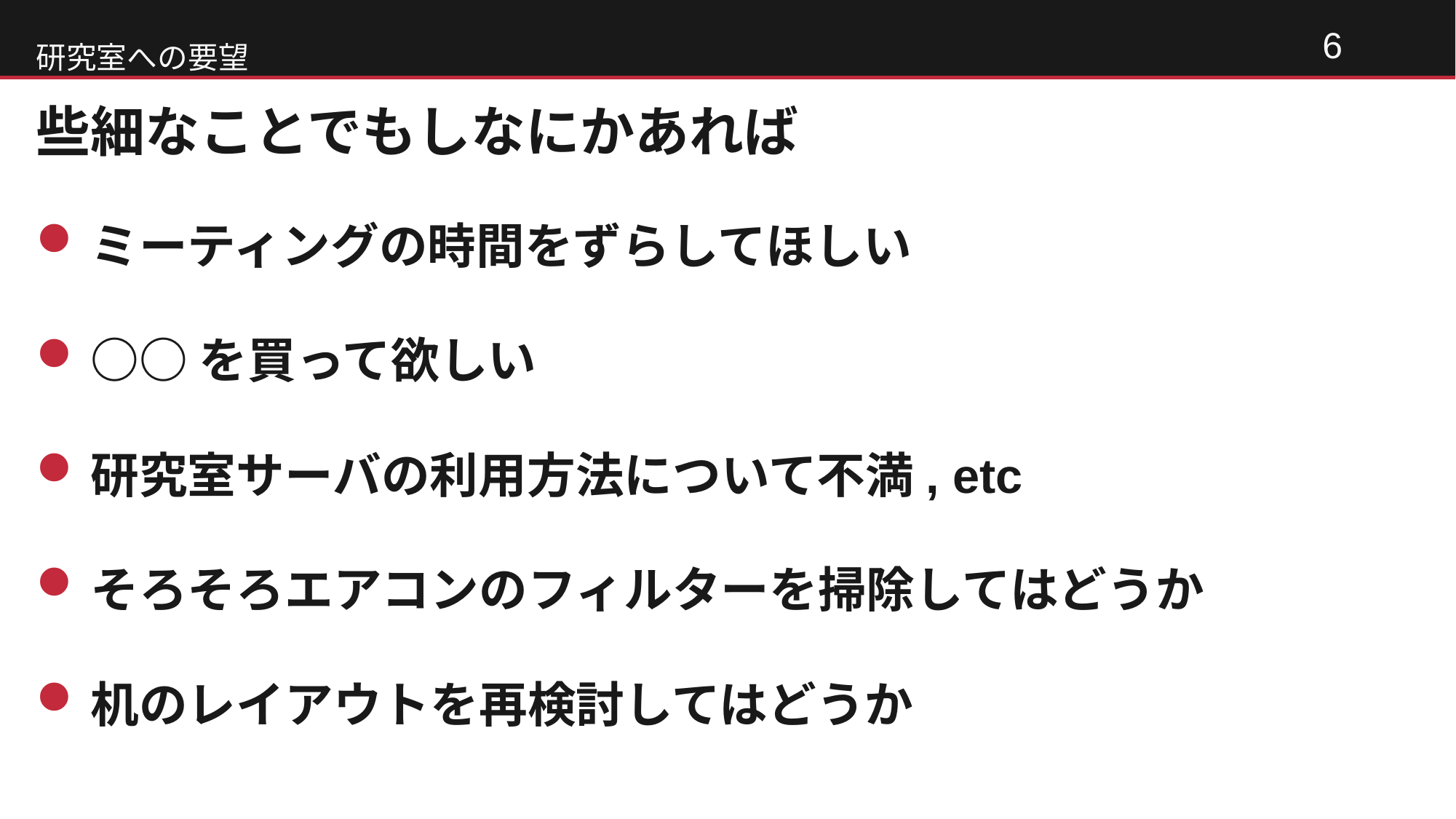

研究室への要望
# 些細なことでもしなにかあれば
ミーティングの時間をずらしてほしい
○○を買って欲しい
研究室サーバの利用方法について不満, etc
そろそろエアコンのフィルターを掃除してはどうか
机のレイアウトを再検討してはどうか